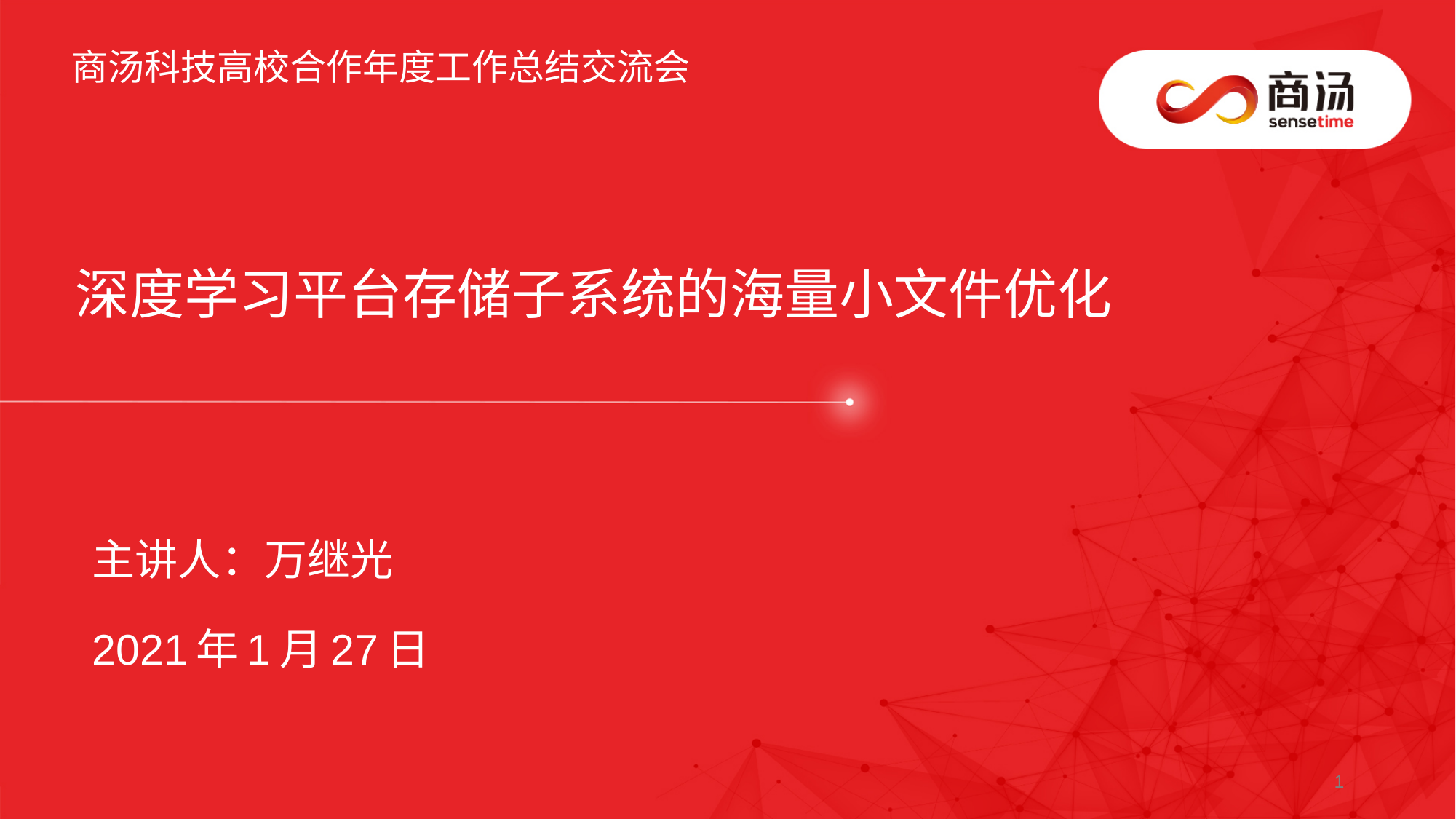

商汤科技高校合作年度工作总结交流会
# 深度学习平台存储子系统的海量小文件优化

主讲人：万继光
2021年1月27日
1